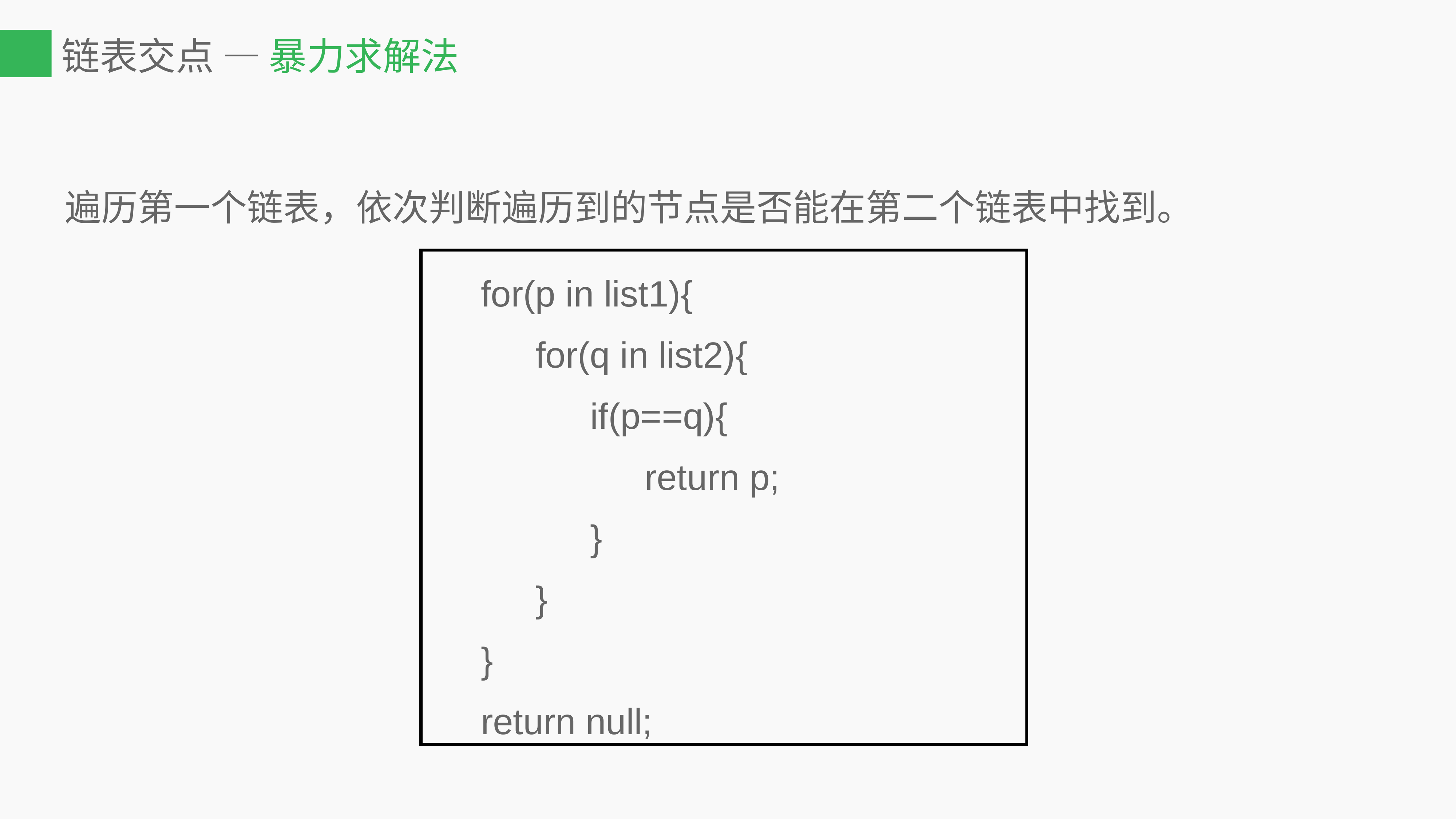

# 链表交点 — 暴力求解法
遍历第一个链表，依次判断遍历到的节点是否能在第二个链表中找到。
	for(p in list1){
		for(q in list2){
			if(p==q){
				return p;
			}
		}
	}
	return null;